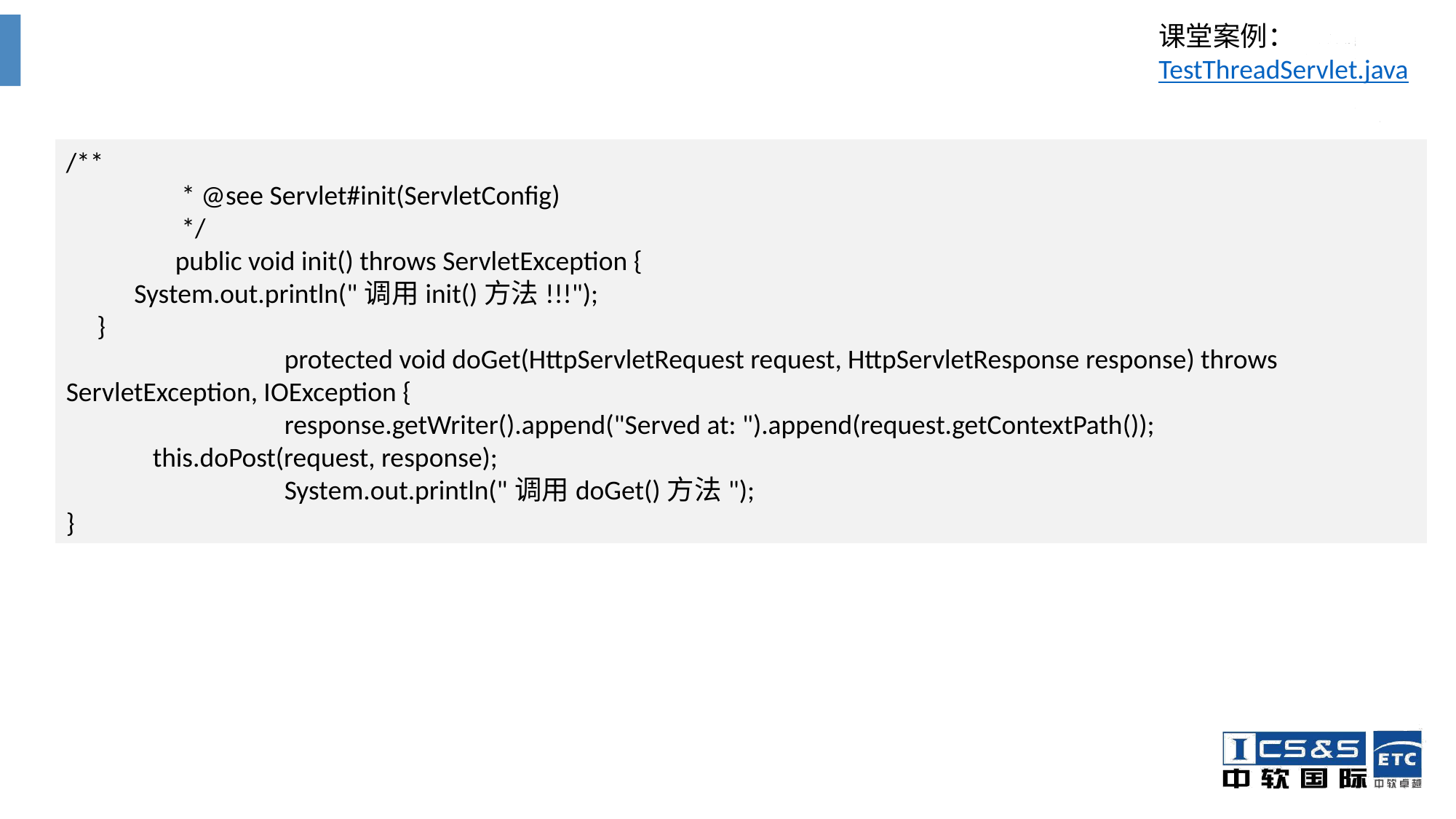

课堂案例：TestThreadServlet.java

/**
	 * @see Servlet#init(ServletConfig)
	 */
	public void init() throws ServletException {
           System.out.println("调用init()方法!!!");
     }
		protected void doGet(HttpServletRequest request, HttpServletResponse response) throws ServletException, IOException {
		response.getWriter().append("Served at: ").append(request.getContextPath());
              this.doPost(request, response);
		System.out.println("调用doGet()方法");
}